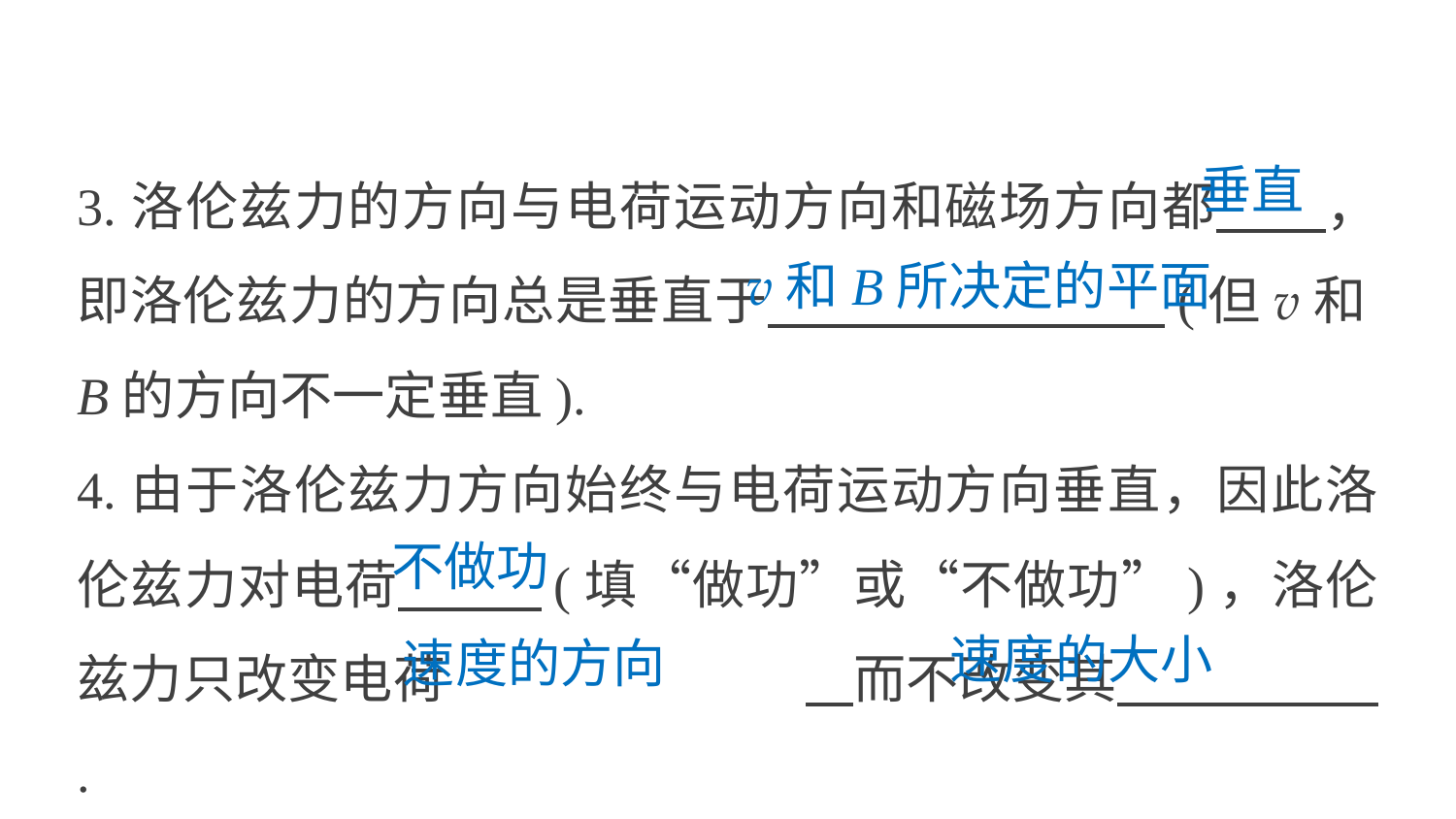

3.洛伦兹力的方向与电荷运动方向和磁场方向都        ，即洛伦兹力的方向总是垂直于                                (但v和B的方向不一定垂直).
4.由于洛伦兹力方向始终与电荷运动方向垂直，因此洛伦兹力对电荷           (填“做功”或“不做功”)，洛伦兹力只改变电荷			    而不改变其                       .
垂直
v和B所决定的平面
不做功
速度的大小
速度的方向